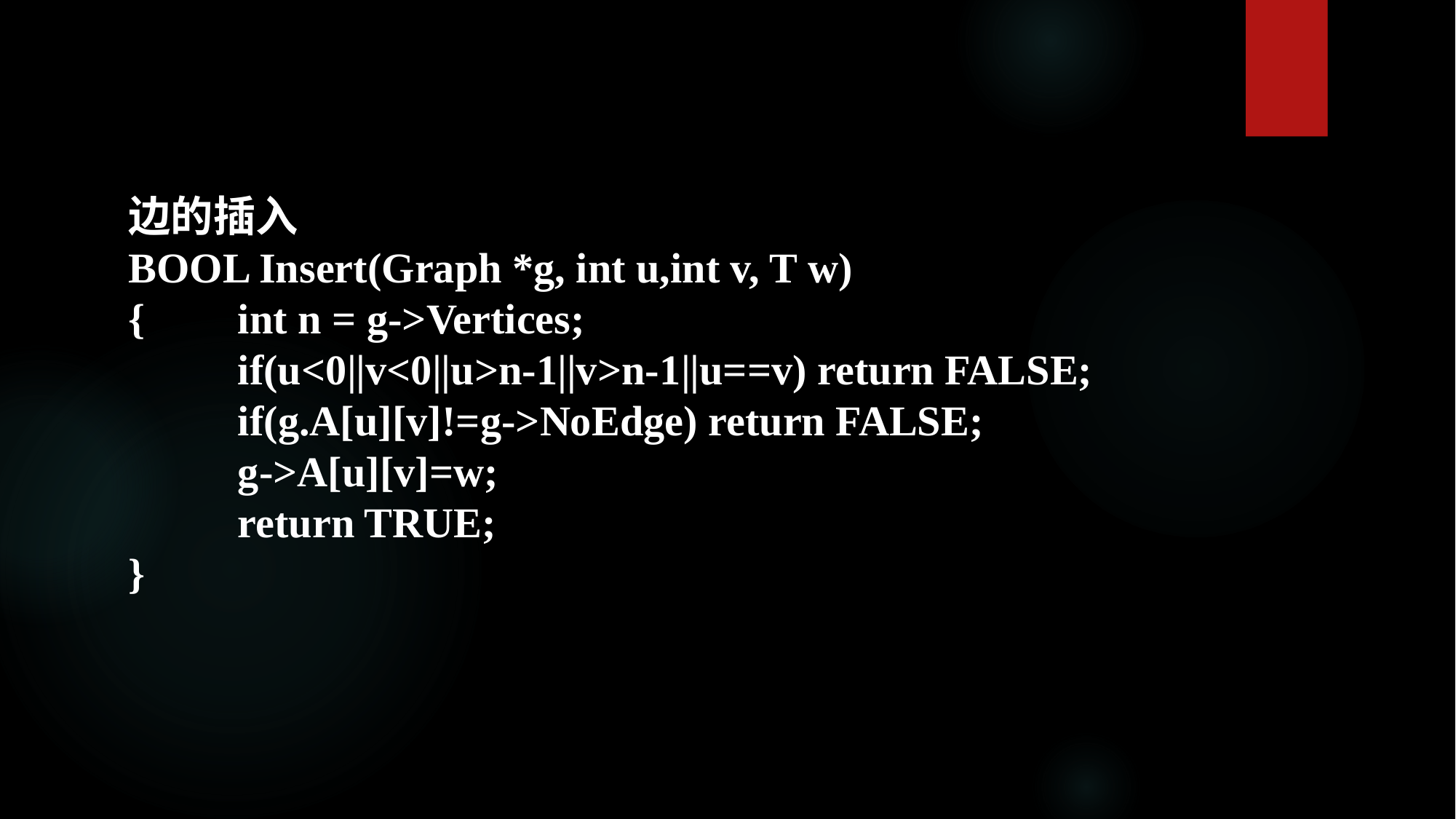

边的插入
BOOL Insert(Graph *g, int u,int v, T w)
{	int n = g->Vertices;
   	if(u<0||v<0||u>n-1||v>n-1||u==v) return FALSE;
   	if(g.A[u][v]!=g->NoEdge) return FALSE;
   	g->A[u][v]=w;
   	return TRUE;
}